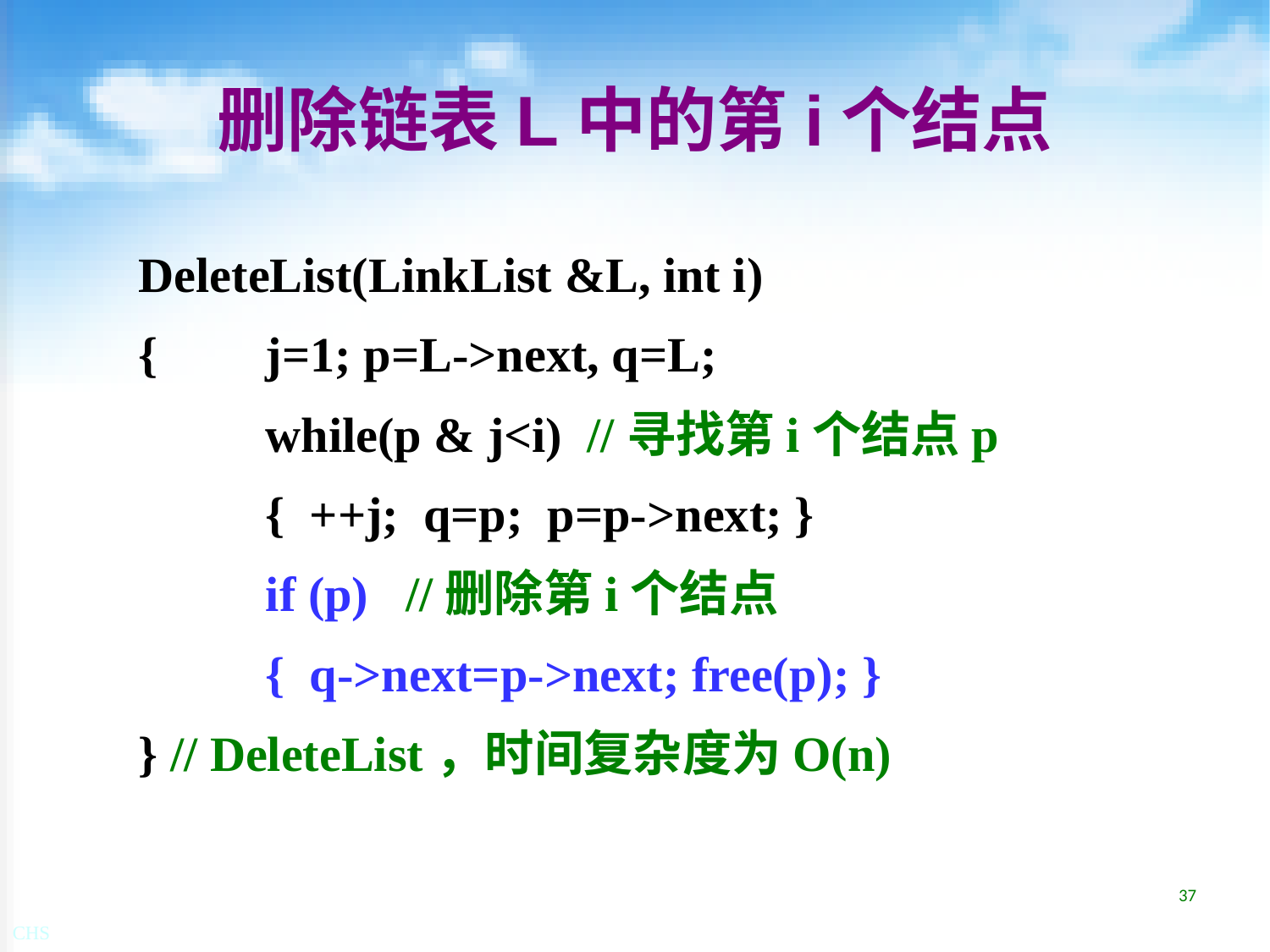

# 删除链表L中的第i个结点
DeleteList(LinkList &L, int i)
{	j=1; p=L->next, q=L;
	while(p & j<i)  //寻找第i个结点p
	{  ++j;  q=p;  p=p->next; }
 	if (p)   //删除第i个结点
	{  q->next=p->next; free(p); }
} // DeleteList，时间复杂度为O(n)
37